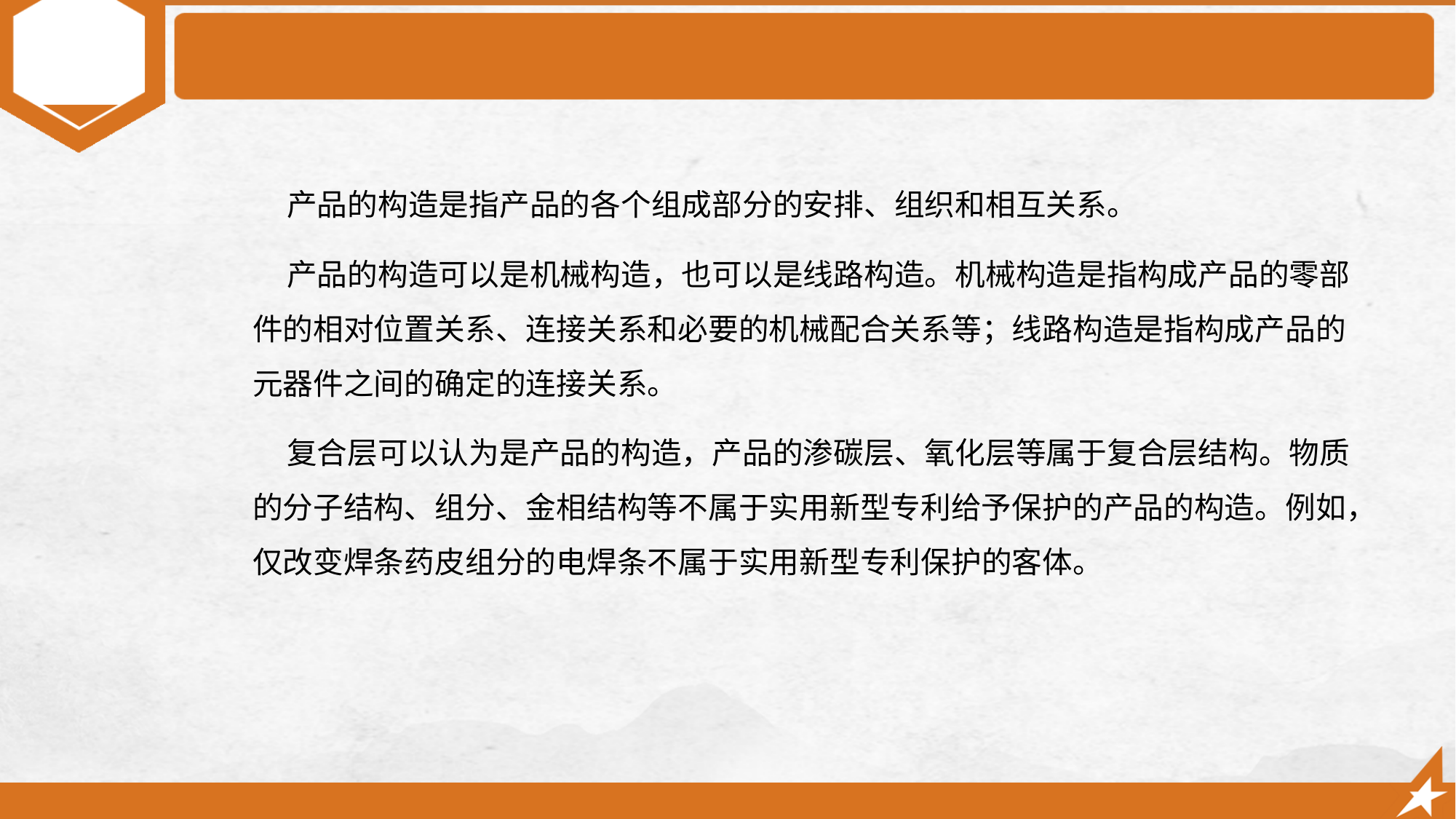

产品的构造是指产品的各个组成部分的安排、组织和相互关系。
    产品的构造可以是机械构造，也可以是线路构造。机械构造是指构成产品的零部件的相对位置关系、连接关系和必要的机械配合关系等；线路构造是指构成产品的元器件之间的确定的连接关系。
    复合层可以认为是产品的构造，产品的渗碳层、氧化层等属于复合层结构。物质的分子结构、组分、金相结构等不属于实用新型专利给予保护的产品的构造。例如，仅改变焊条药皮组分的电焊条不属于实用新型专利保护的客体。